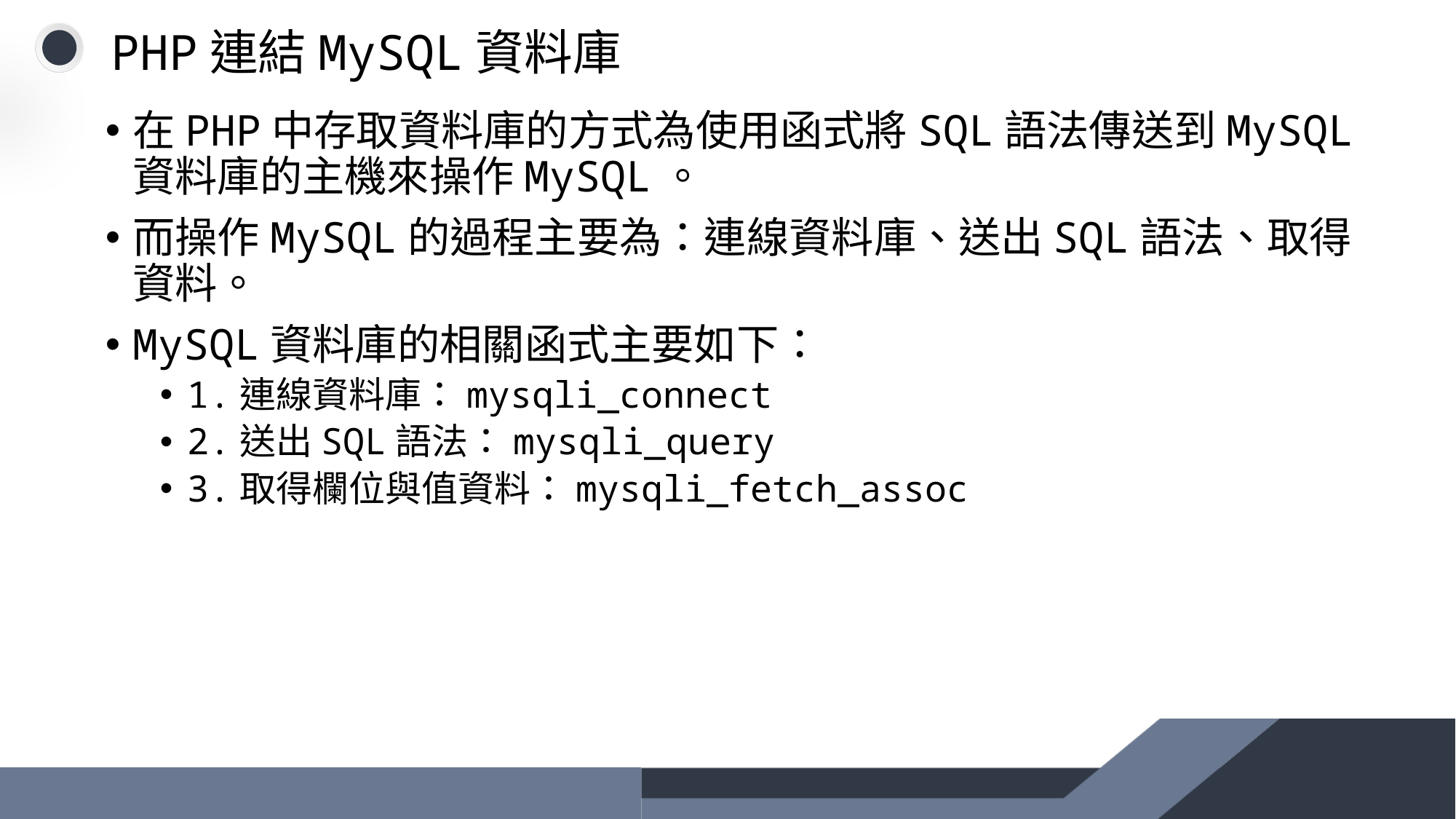

# PHP連結MySQL資料庫
在PHP中存取資料庫的方式為使用函式將SQL語法傳送到MySQL資料庫的主機來操作MySQL。
而操作MySQL的過程主要為：連線資料庫、送出SQL語法、取得資料。
MySQL資料庫的相關函式主要如下：
1.連線資料庫：mysqli_connect
2.送出SQL語法：mysqli_query
3.取得欄位與值資料：mysqli_fetch_assoc